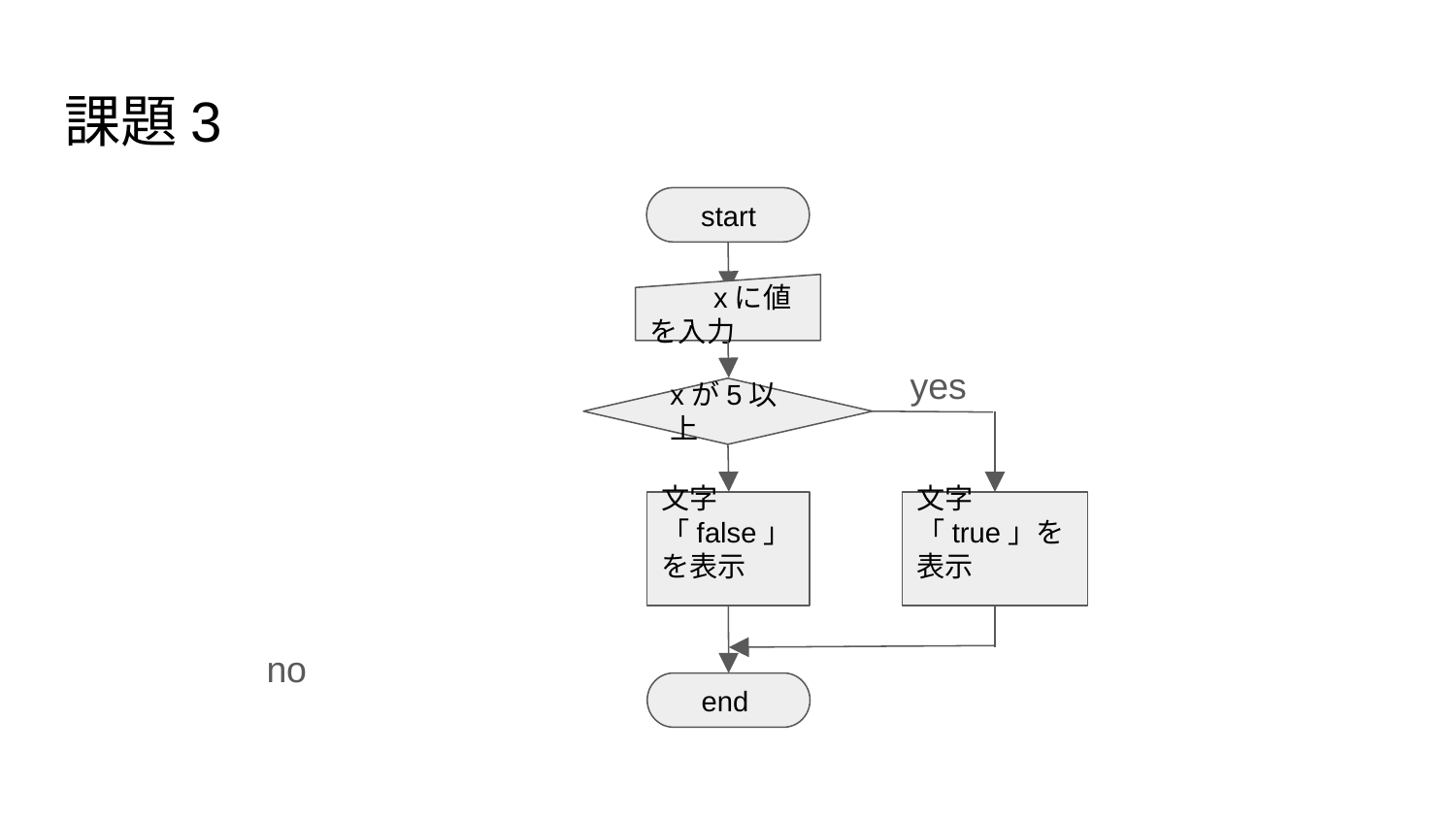

# 課題3

                                                                                   yes
　　　　　　　　　　　　　　　　　　　　　　　　　　　　　　　　　　　　　　　　　　　　　　　　　　　　　　　　　　　　　　　　　　　　　　　　　　　　　　　　　　　　　　　　　　　　　　　　　　　　　　　　　　　　　　　　　　　　　　　　　　　　　　　　　　　                                                                    no

    start
　　xに値を入力
xが5以上
文字「false」を表示

文字「true」を表示

    end